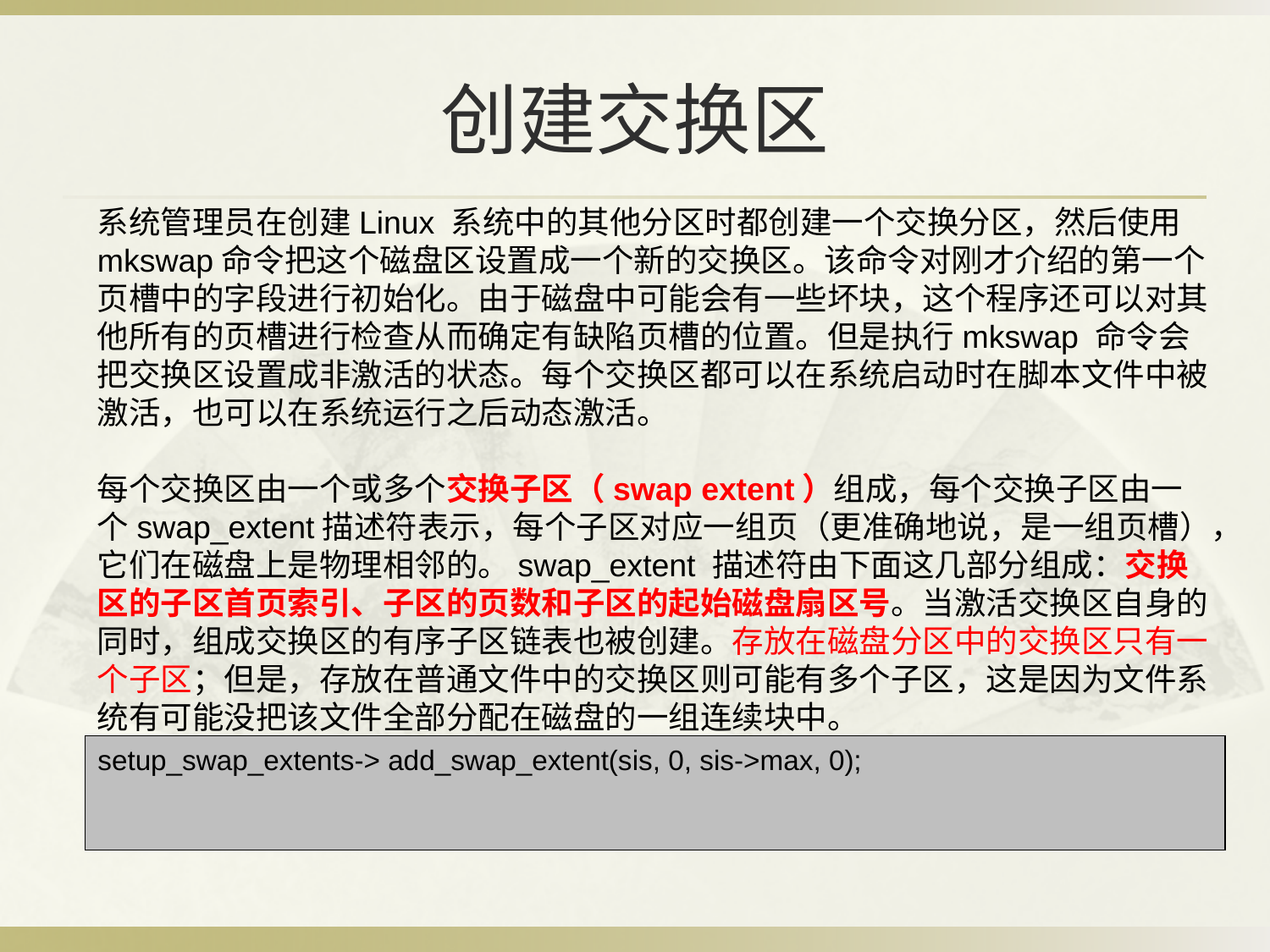

BBAAD9C20180234D78810CEA56E0B6D0E2B9B20918E83B70A6D98F34B1082BBC3B4CB53861613B0222C92008C846A8EC6DF921DA91D02BB11B4DC25E387E20DC24F5093D372C66F764BF29976F2244E727F1E0367CA8D314A8D6A1982F006CC8D8F62991BE0
# 创建交换区
系统管理员在创建Linux 系统中的其他分区时都创建一个交换分区，然后使用mkswap命令把这个磁盘区设置成一个新的交换区。该命令对刚才介绍的第一个页槽中的字段进行初始化。由于磁盘中可能会有一些坏块，这个程序还可以对其他所有的页槽进行检查从而确定有缺陷页槽的位置。但是执行mkswap 命令会把交换区设置成非激活的状态。每个交换区都可以在系统启动时在脚本文件中被激活，也可以在系统运行之后动态激活。

每个交换区由一个或多个交换子区（swap extent）组成，每个交换子区由一个swap_extent描述符表示，每个子区对应一组页（更准确地说，是一组页槽），它们在磁盘上是物理相邻的。swap_extent 描述符由下面这几部分组成：交换区的子区首页索引、子区的页数和子区的起始磁盘扇区号。当激活交换区自身的同时，组成交换区的有序子区链表也被创建。存放在磁盘分区中的交换区只有一个子区；但是，存放在普通文件中的交换区则可能有多个子区，这是因为文件系统有可能没把该文件全部分配在磁盘的一组连续块中。
setup_swap_extents-> add_swap_extent(sis, 0, sis->max, 0);